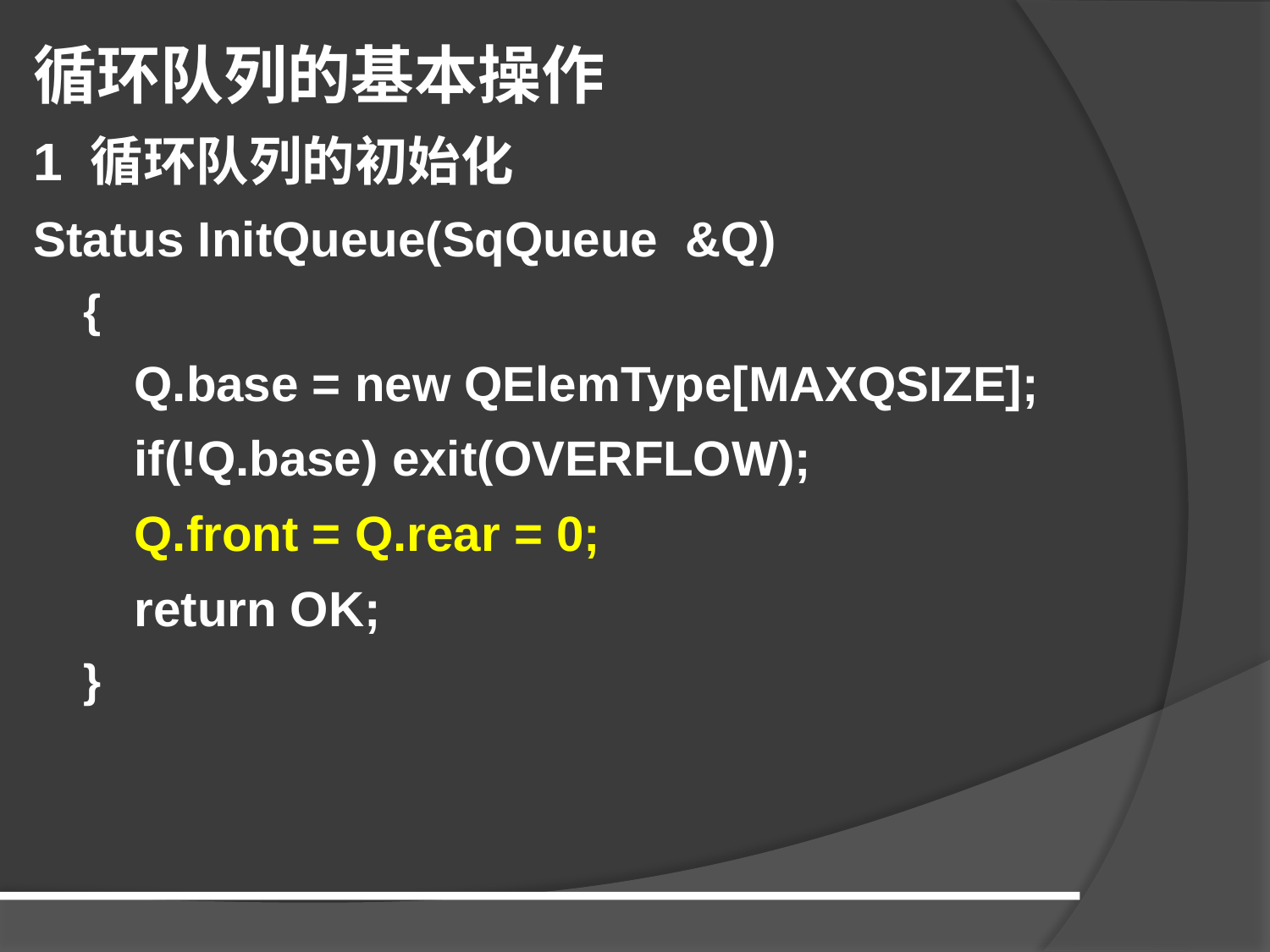

# 循环队列的基本操作
1 循环队列的初始化
Status InitQueue(SqQueue  &Q)
{
Q.base = new QElemType[MAXQSIZE];
if(!Q.base) exit(OVERFLOW);
Q.front = Q.rear = 0;
return OK;
}